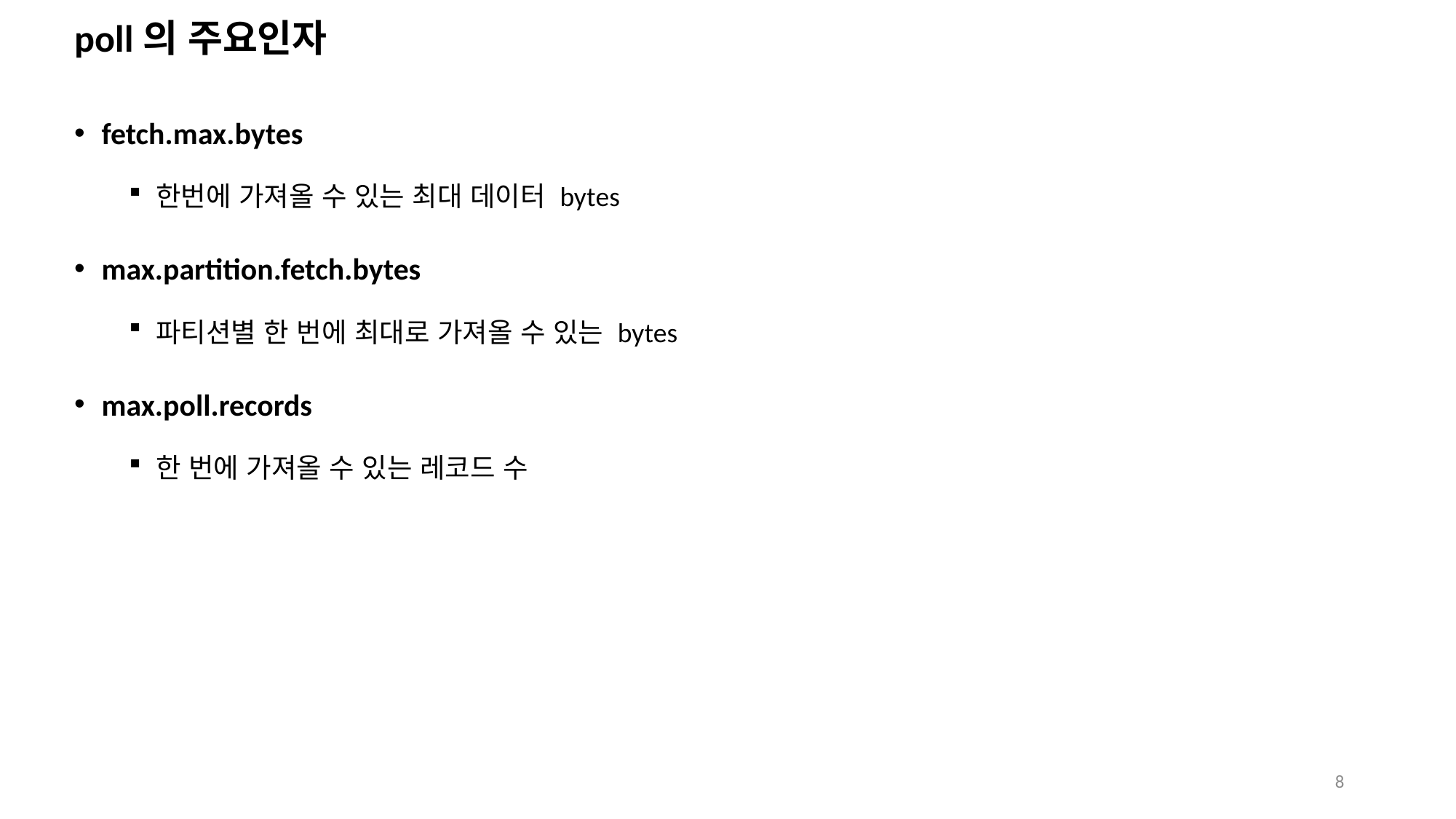

# poll의 주요인자
fetch.max.bytes
한번에 가져올 수 있는 최대 데이터 bytes
max.partition.fetch.bytes
파티션별 한 번에 최대로 가져올 수 있는 bytes
max.poll.records
한 번에 가져올 수 있는 레코드 수

8